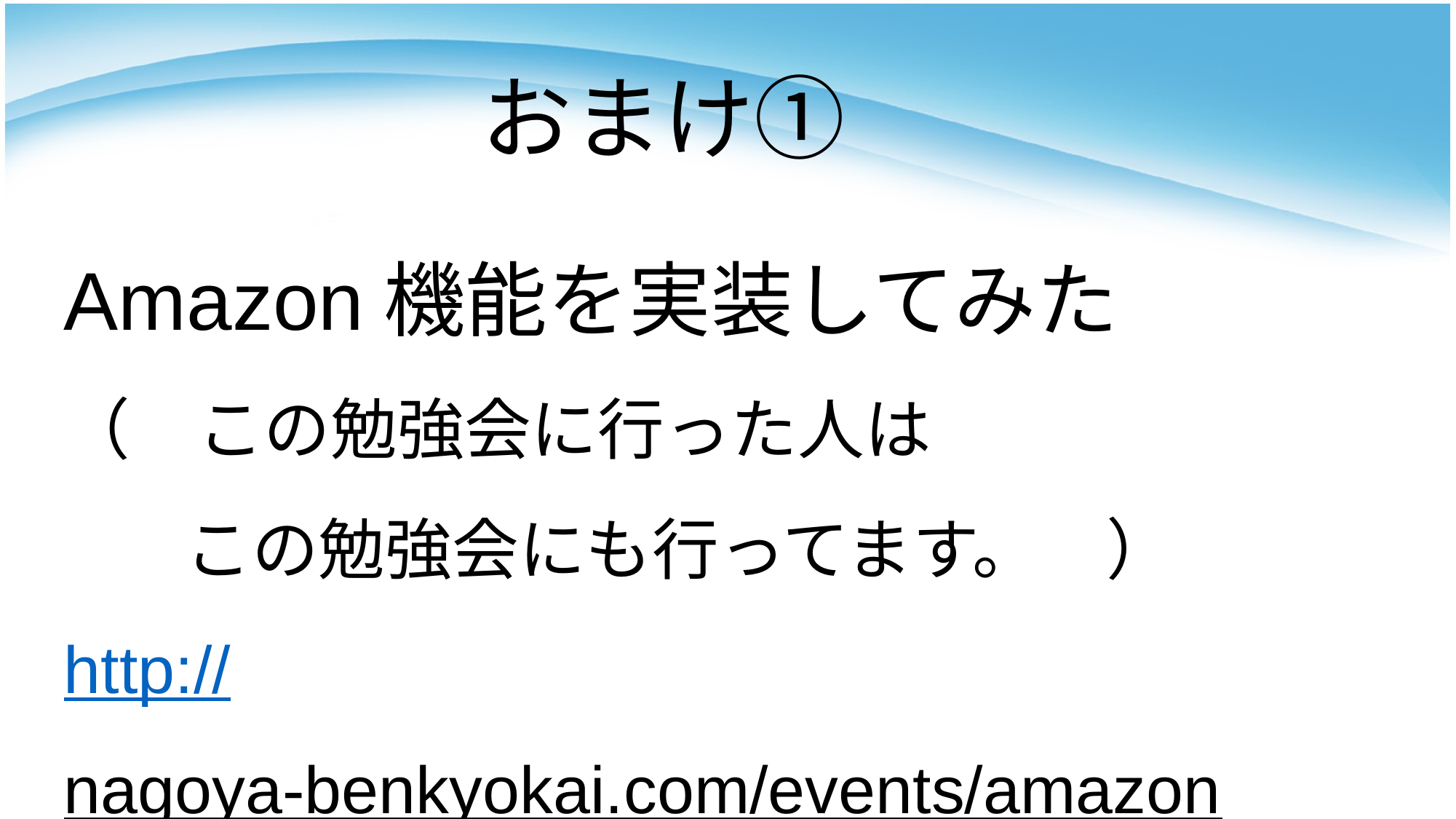

おまけ①
# Amazon機能を実装してみた （　この勉強会に行った人は 　　この勉強会にも行ってます。　） http://nagoya-benkyokai.com/events/amazon